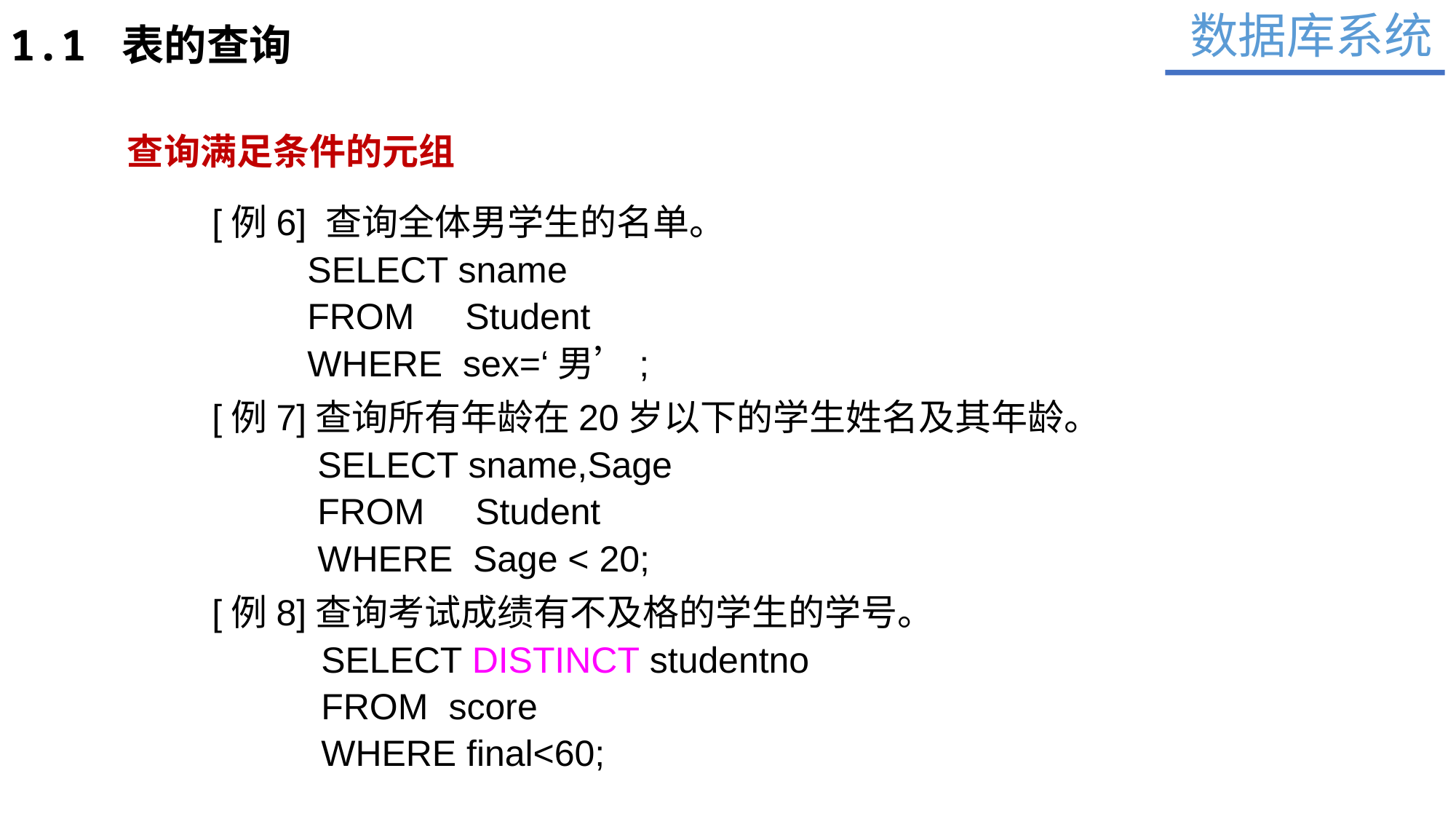

数据库系统
1.1 表的查询

查询满足条件的元组
[例6] 查询全体男学生的名单。
    SELECT sname
    FROM     Student
    WHERE  sex=‘男’;
[例7]查询所有年龄在20岁以下的学生姓名及其年龄。
     SELECT sname,Sage
     FROM     Student
     WHERE  Sage < 20;
[例8]查询考试成绩有不及格的学生的学号。
SELECT DISTINCT studentno
FROM  score
WHERE final<60;